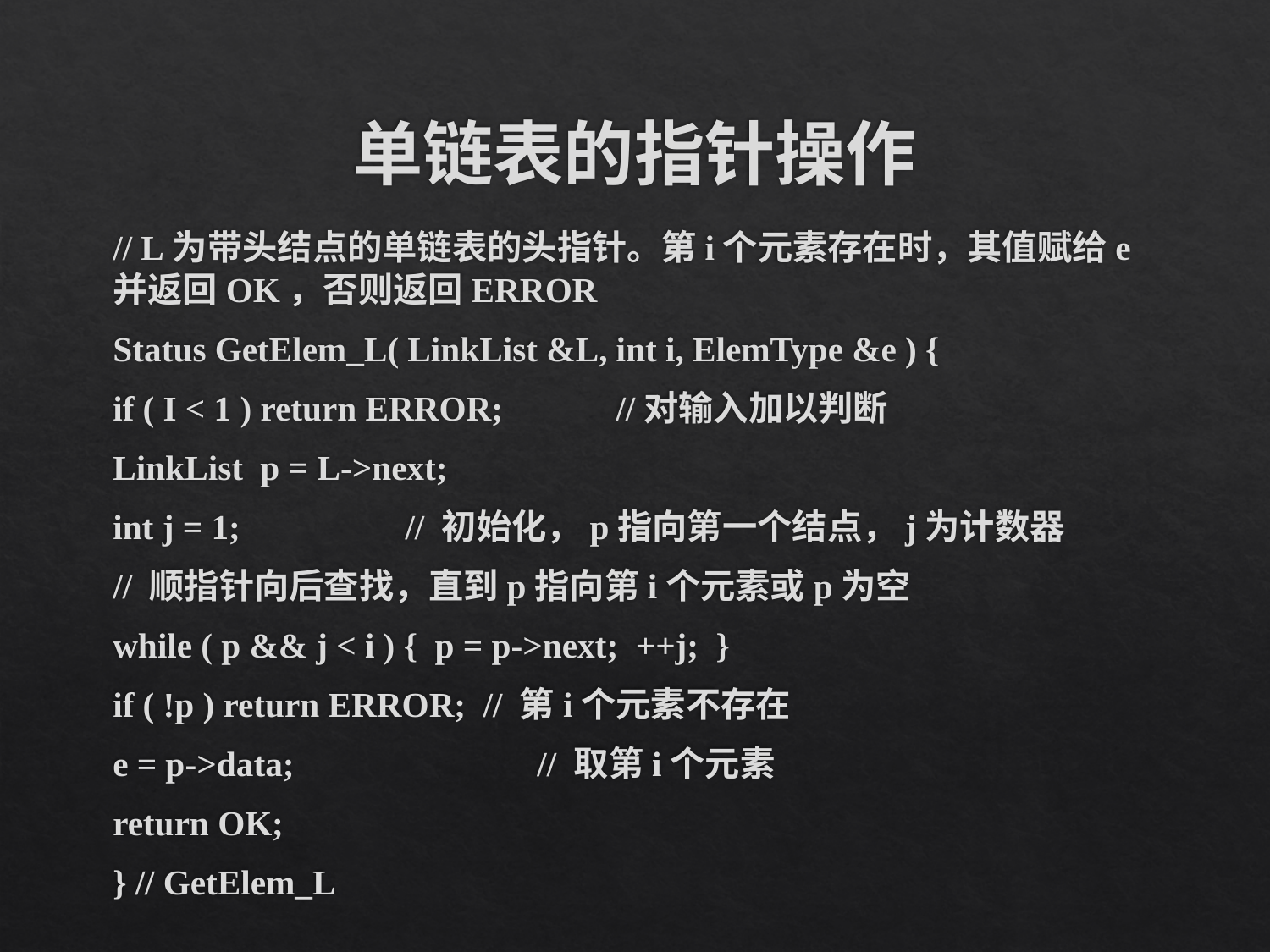

# 单链表的指针操作
// L为带头结点的单链表的头指针。第i个元素存在时，其值赋给e并返回OK，否则返回ERROR
Status GetElem_L( LinkList &L, int i, ElemType &e ) {
	if ( I < 1 ) return ERROR;	//对输入加以判断
	LinkList  p = L->next;
	int j = 1;                   // 初始化，p指向第一个结点，j为计数器
	// 顺指针向后查找，直到p指向第i个元素或p为空
	while ( p && j < i ) {  p = p->next;  ++j;  }
	if ( !p ) return ERROR;  // 第i个元素不存在
	e = p->data;                            // 取第i个元素
	return OK;
} // GetElem_L